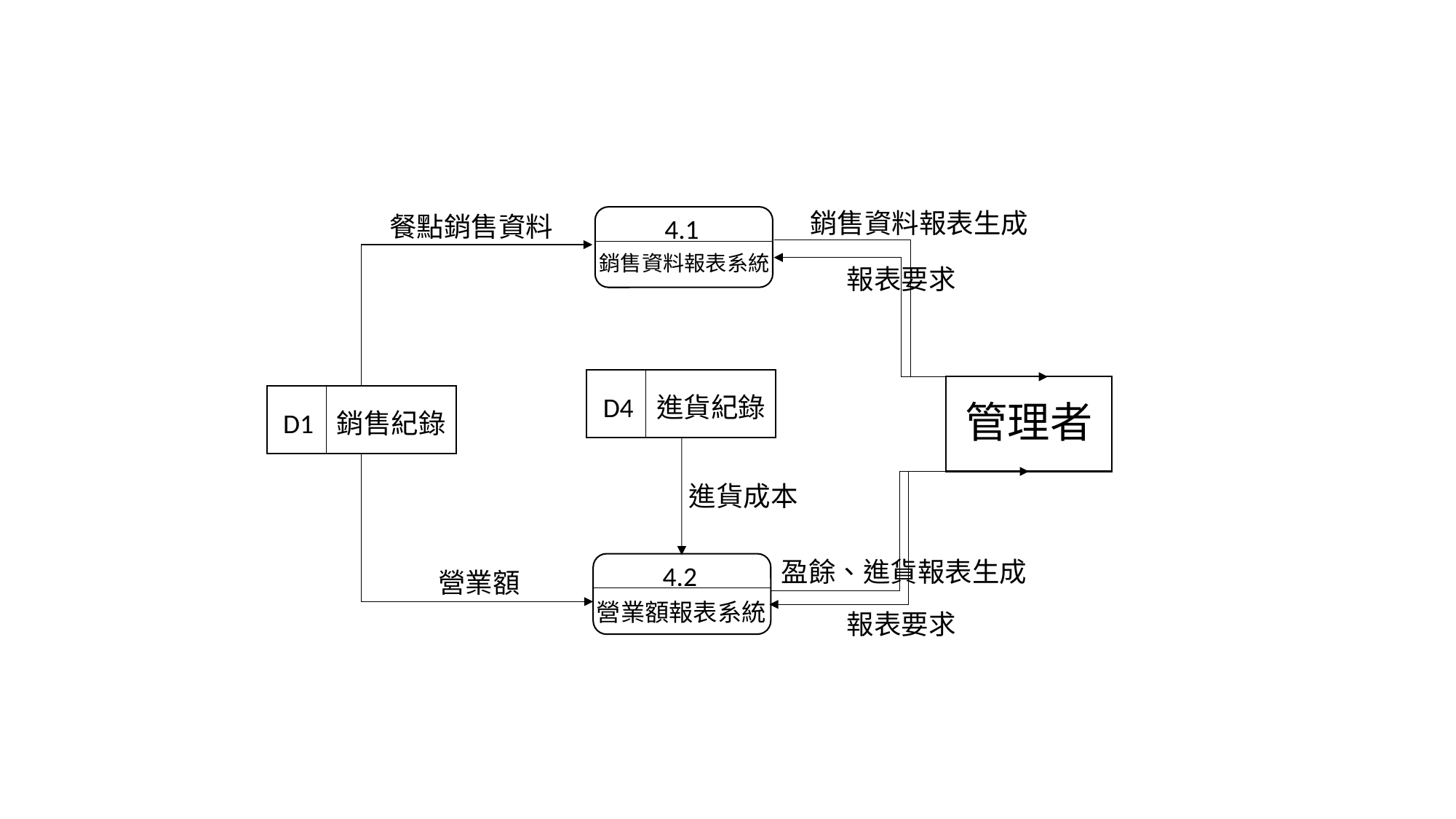

銷售資料報表生成
餐點銷售資料

4.1
銷售資料報表系統
報表要求

管理者
D4
進貨紀錄

D1
銷售紀錄
進貨成本
盈餘、進貨報表生成

4.2
營業額
營業額報表系統
報表要求